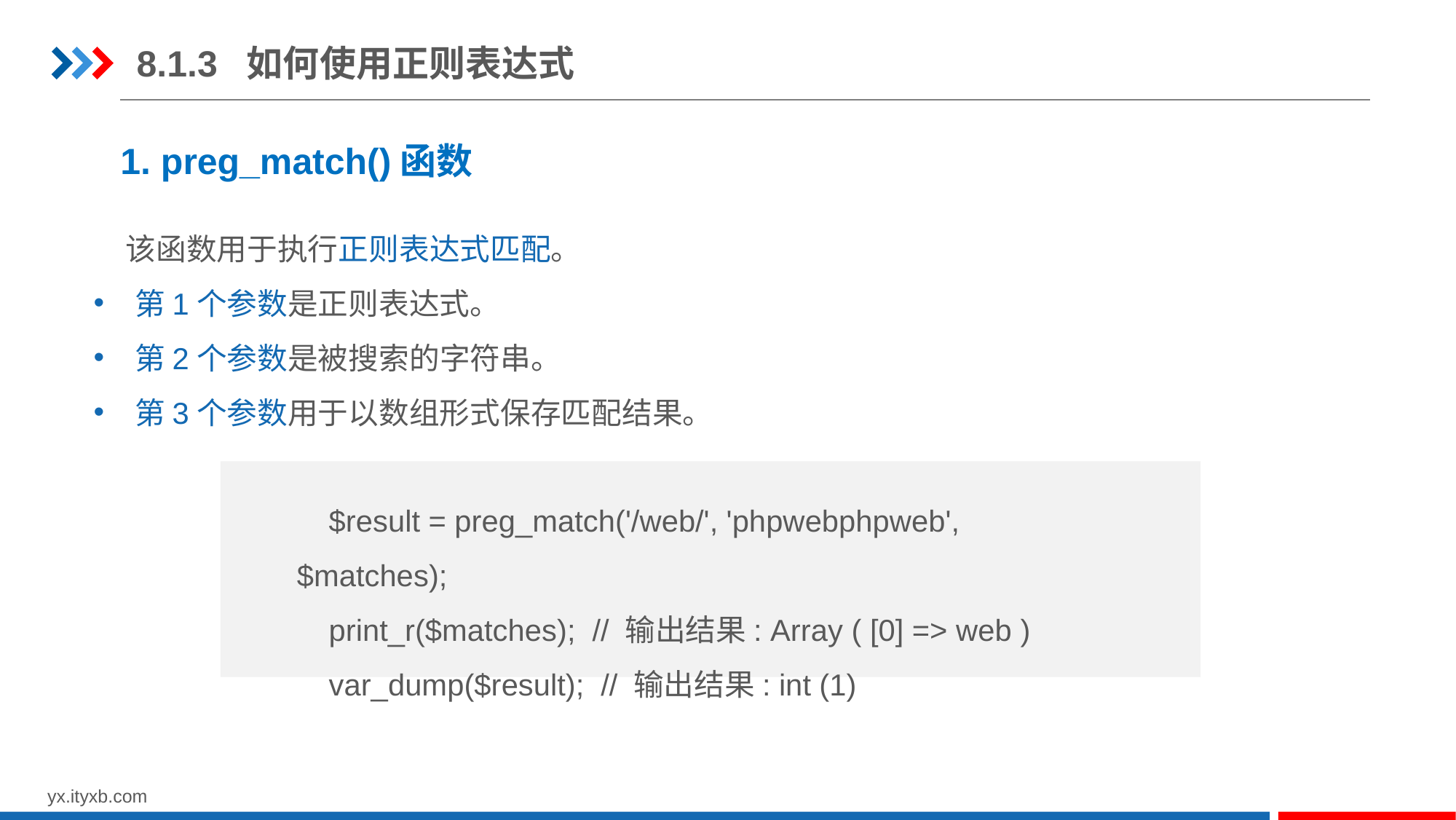

8.1.3  如何使用正则表达式
1. preg_match()函数
该函数用于执行正则表达式匹配。
第1个参数是正则表达式。
第2个参数是被搜索的字符串。
第3个参数用于以数组形式保存匹配结果。

$result = preg_match('/web/', 'phpwebphpweb', $matches);
print_r($matches);  // 输出结果: Array ( [0] => web )
var_dump($result);  // 输出结果: int (1)